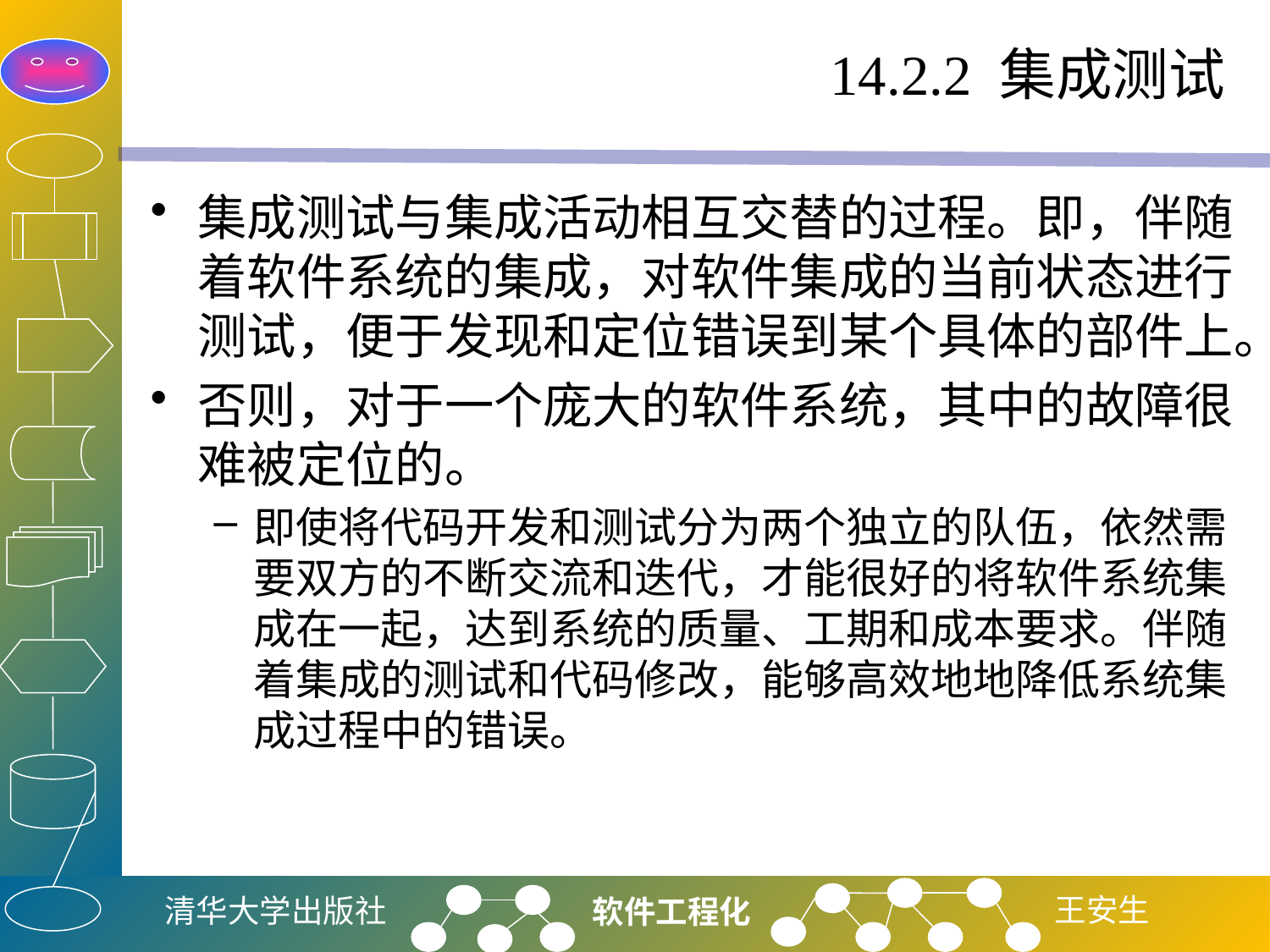

# 14.2.2 集成测试
集成测试与集成活动相互交替的过程。即，伴随着软件系统的集成，对软件集成的当前状态进行测试，便于发现和定位错误到某个具体的部件上。
否则，对于一个庞大的软件系统，其中的故障很难被定位的。
即使将代码开发和测试分为两个独立的队伍，依然需要双方的不断交流和迭代，才能很好的将软件系统集成在一起，达到系统的质量、工期和成本要求。伴随着集成的测试和代码修改，能够高效地地降低系统集成过程中的错误。